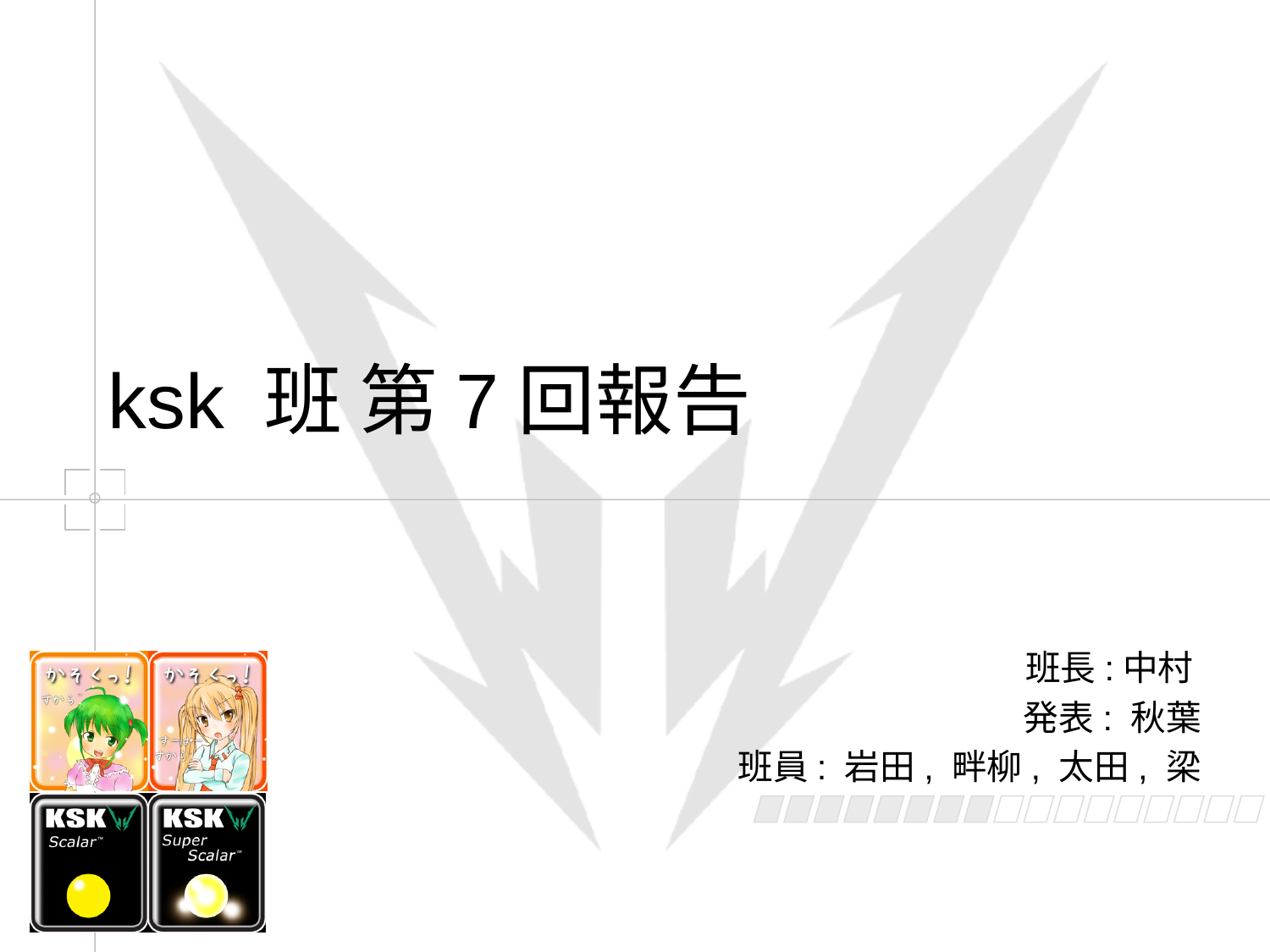

# ksk 班 第7回報告
班長:中村
発表: 秋葉
班員: 岩田, 畔柳, 太田, 梁